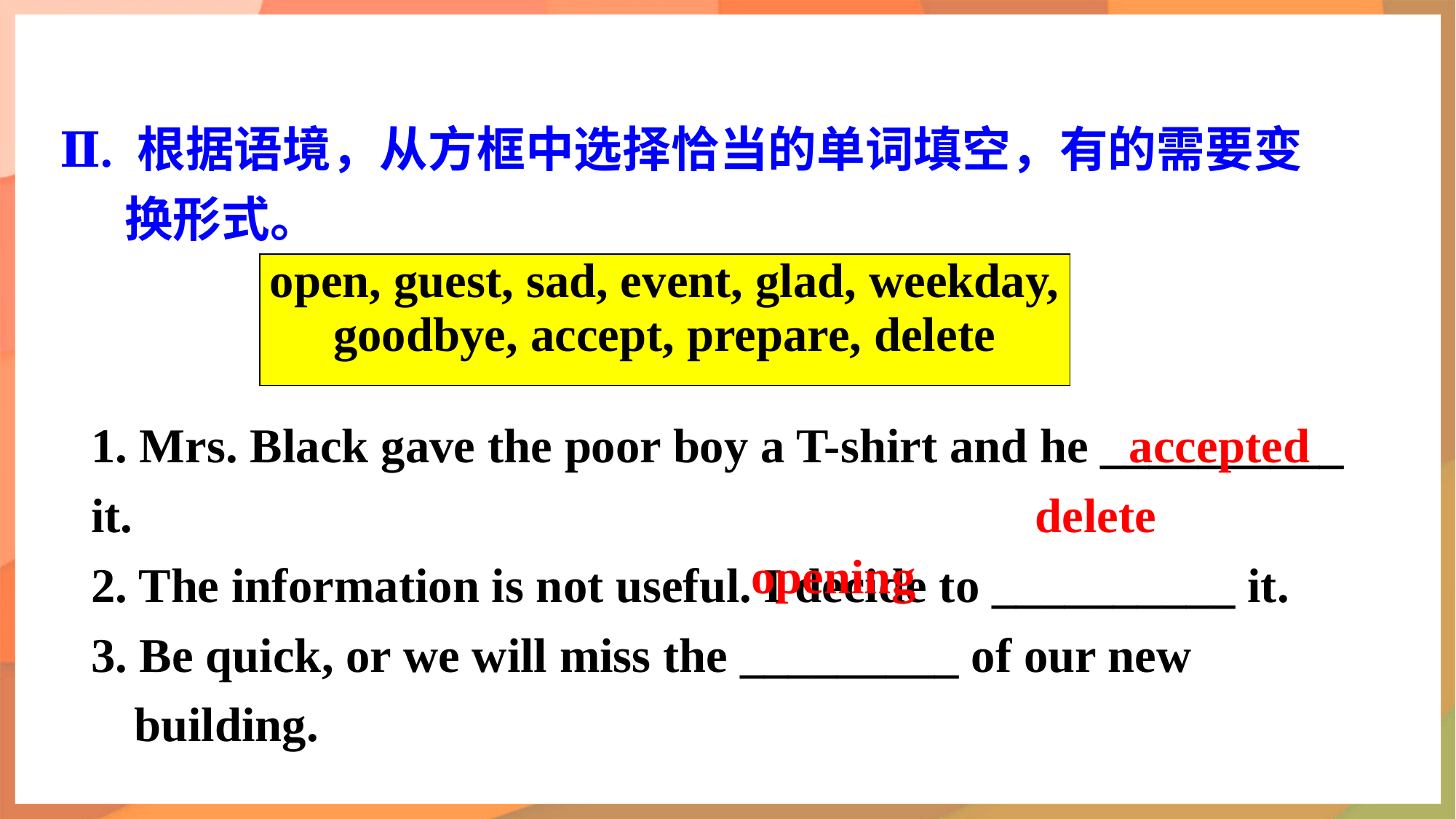

Ⅱ. 根据语境，从方框中选择恰当的单词填空，有的需要变
换形式。
| open, guest, sad, event, glad, weekday, goodbye, accept, prepare, delete |
| --- |
1. Mrs. Black gave the poor boy a T-shirt and he __________ it.
2. The information is not useful. I decide to __________ it.
3. Be quick, or we will miss the _________ of our new
building.
accepted
delete
opening